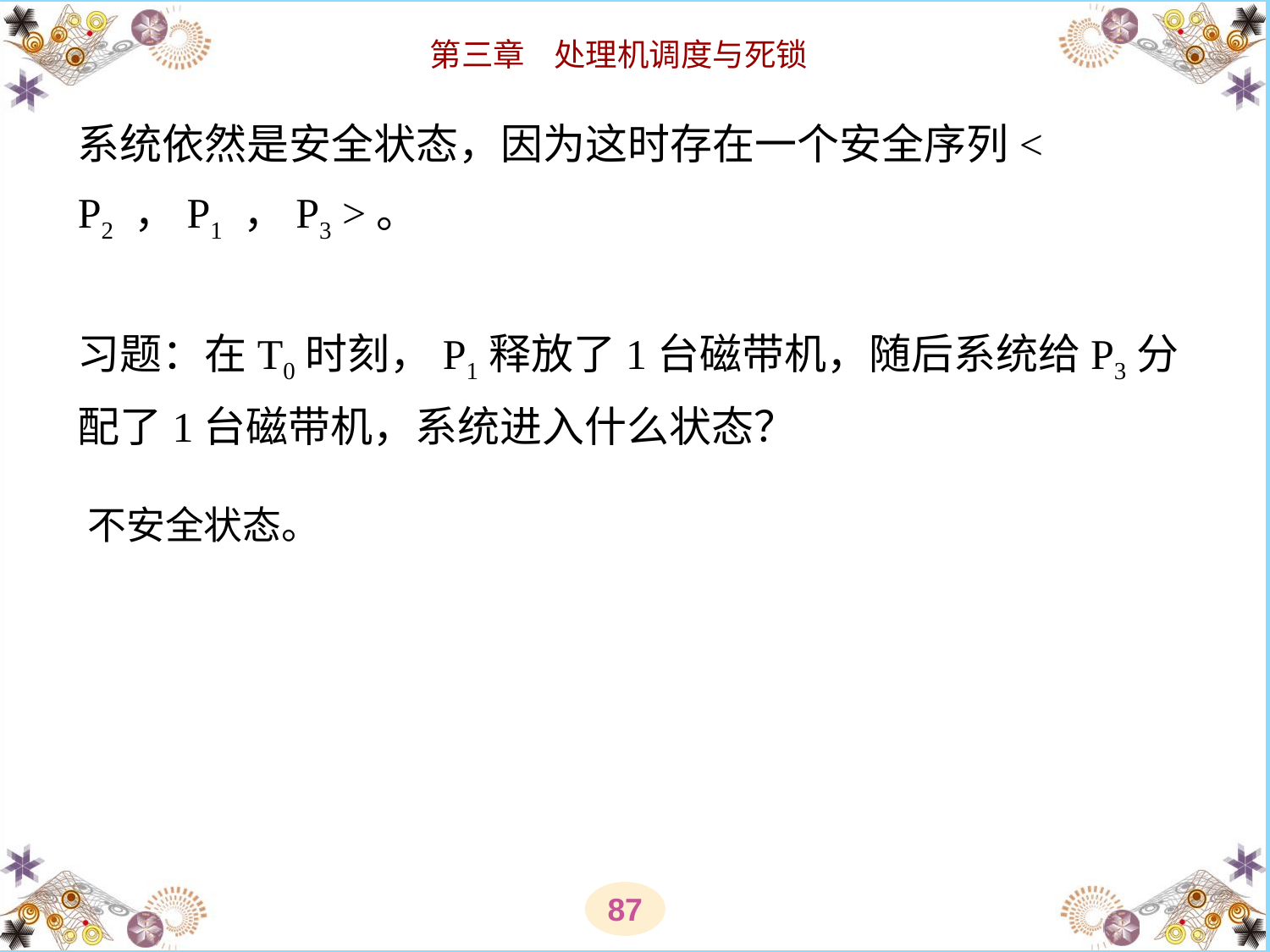

# 系统依然是安全状态，因为这时存在一个安全序列< P2 ，P1 ，P3 >。 习题：在T0时刻，P1释放了1台磁带机，随后系统给P3分配了1台磁带机，系统进入什么状态？
不安全状态。